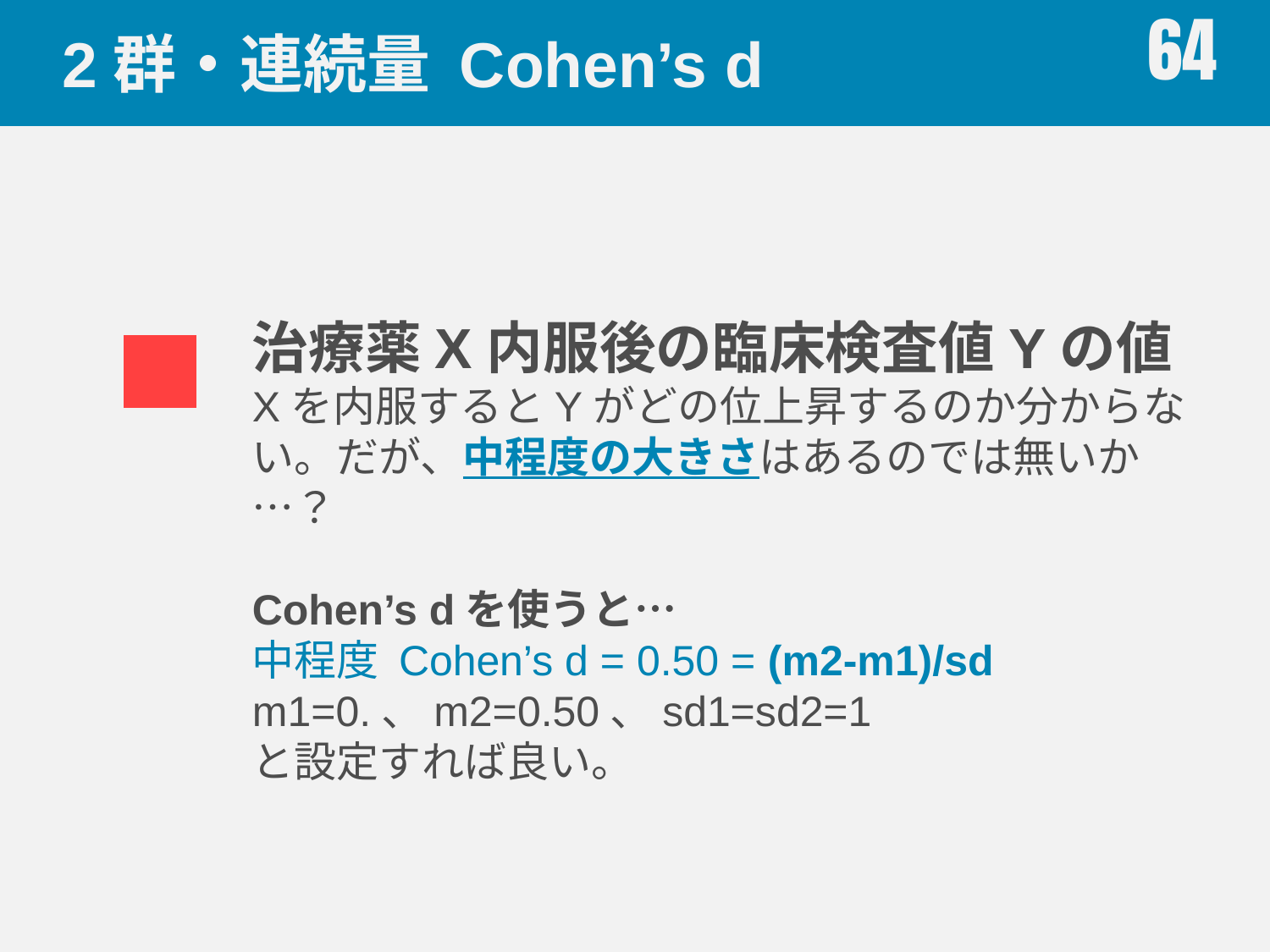

# 2群・連続量 Cohen’s d
 64
治療薬X内服後の臨床検査値Yの値
Xを内服するとYがどの位上昇するのか分からない。だが、中程度の大きさはあるのでは無いか…？

Cohen’s dを使うと…
中程度 Cohen’s d = 0.50 = (m2-m1)/sd
m1=0.、m2=0.50、sd1=sd2=1
と設定すれば良い。